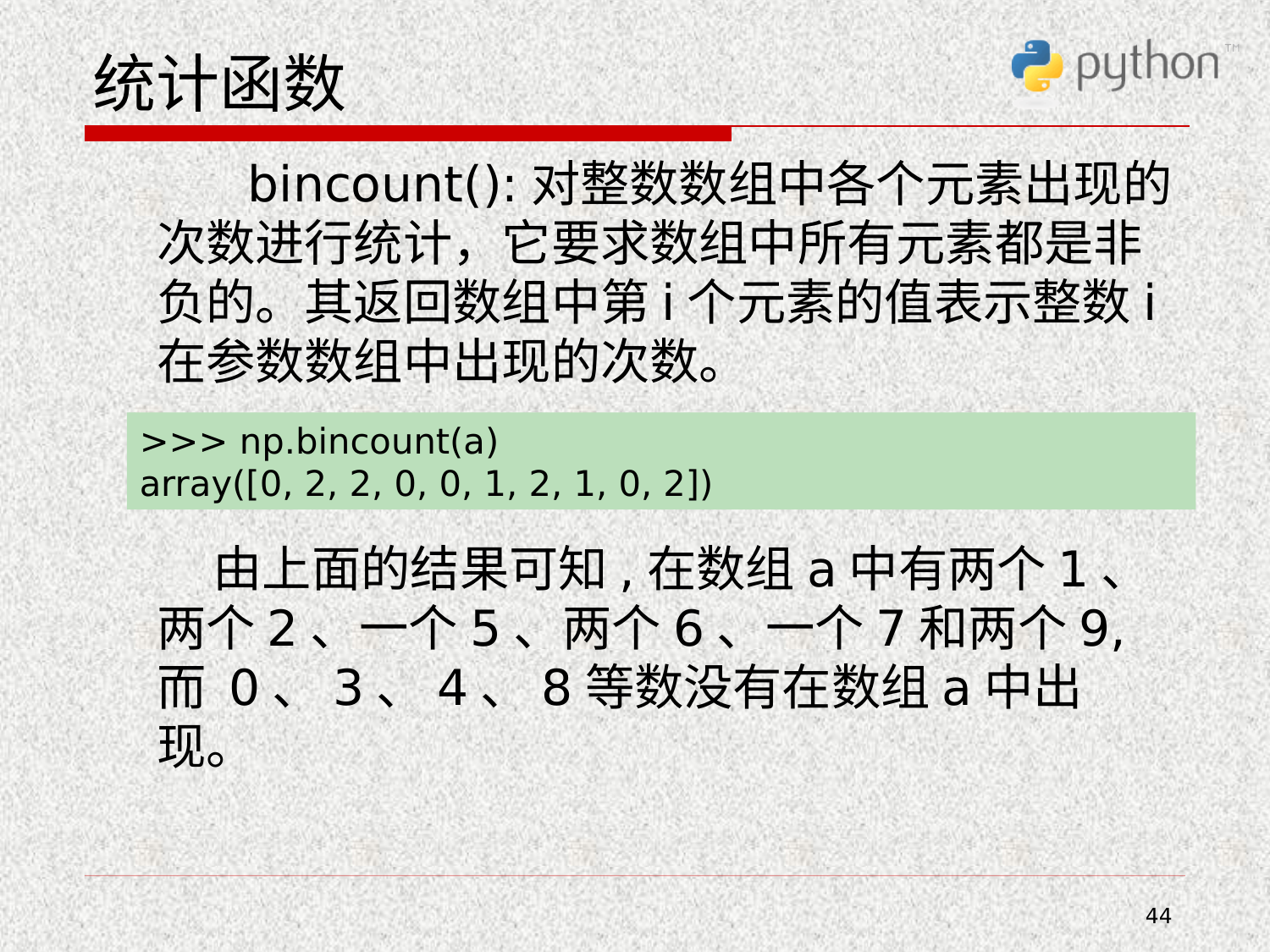

# 统计函数
          bincount():对整数数组中各个元素出现的次数进行统计，它要求数组中所有元素都是非负的。其返回数组中第i个元素的值表示整数i在参数数组中出现的次数。

          由上面的结果可知,在数组a中有两个1、两个2、一个5、两个6、一个7和两个9,而 0、3、4、8等数没有在数组a中出现。
>>> np.bincount(a)
array([0, 2, 2, 0, 0, 1, 2, 1, 0, 2])
44